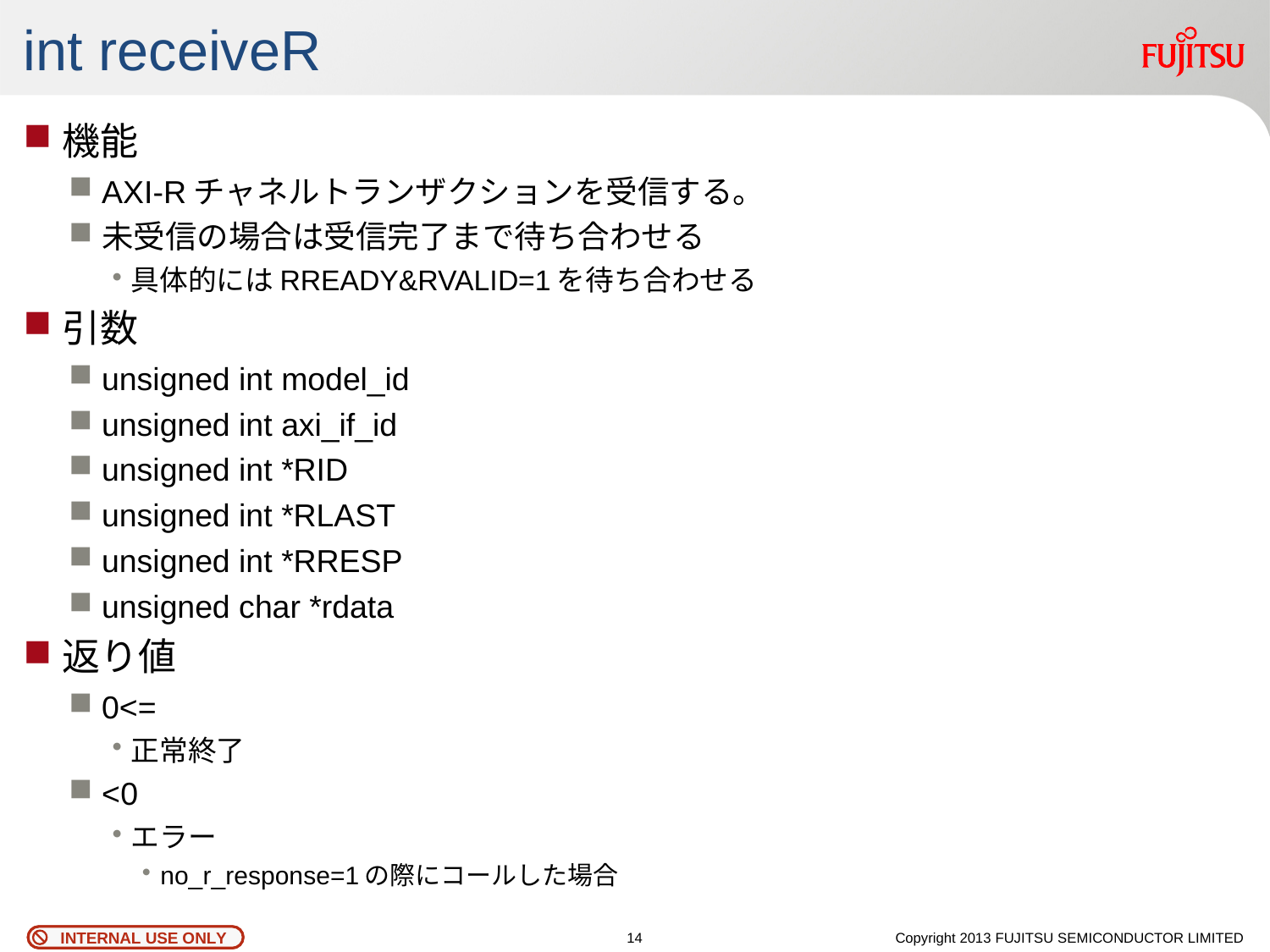

# int receiveR
機能
AXI-Rチャネルトランザクションを受信する。
未受信の場合は受信完了まで待ち合わせる
具体的にはRREADY&RVALID=1を待ち合わせる
引数
unsigned int model_id
unsigned int axi_if_id
unsigned int *RID
unsigned int *RLAST
unsigned int *RRESP
unsigned char *rdata
返り値
0<=
正常終了
<0
エラー
no_r_response=1の際にコールした場合

14
Copyright 2013 FUJITSU SEMICONDUCTOR LIMITED